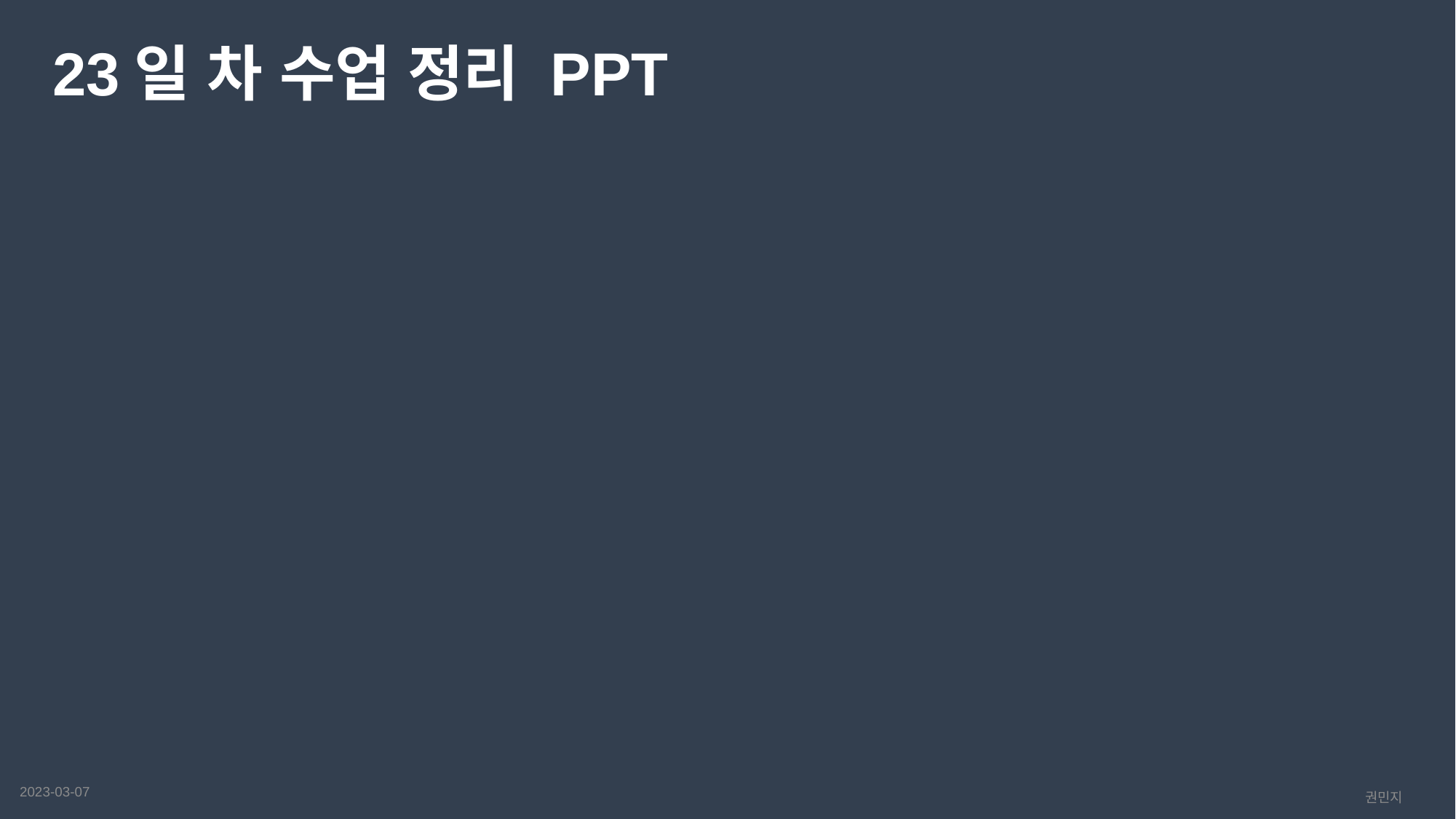

23일 차 수업 정리 PPT
2023-03-07
권민지